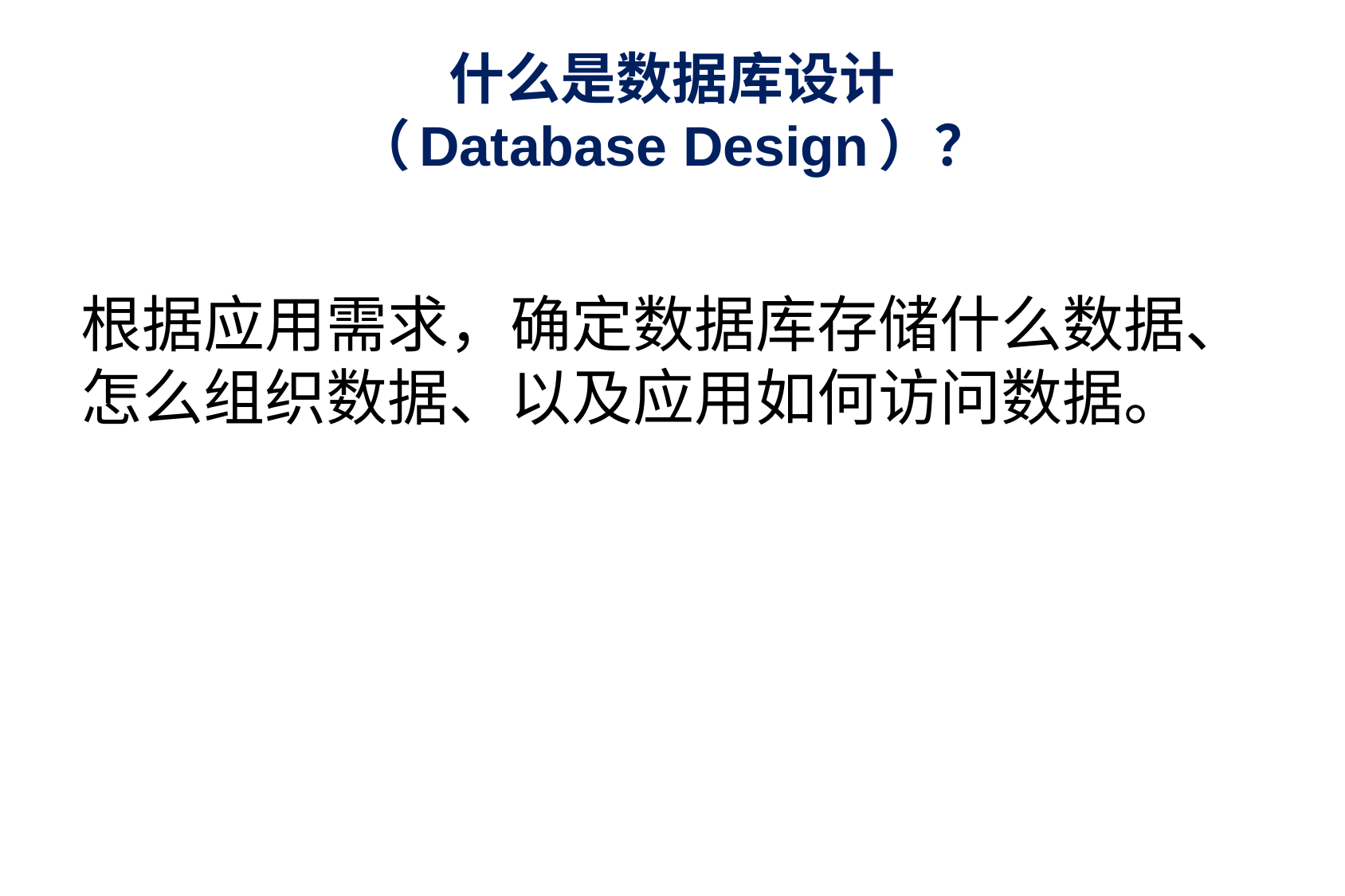

# 什么是数据库设计 （Database Design）？
根据应用需求，确定数据库存储什么数据、怎么组织数据、以及应用如何访问数据。